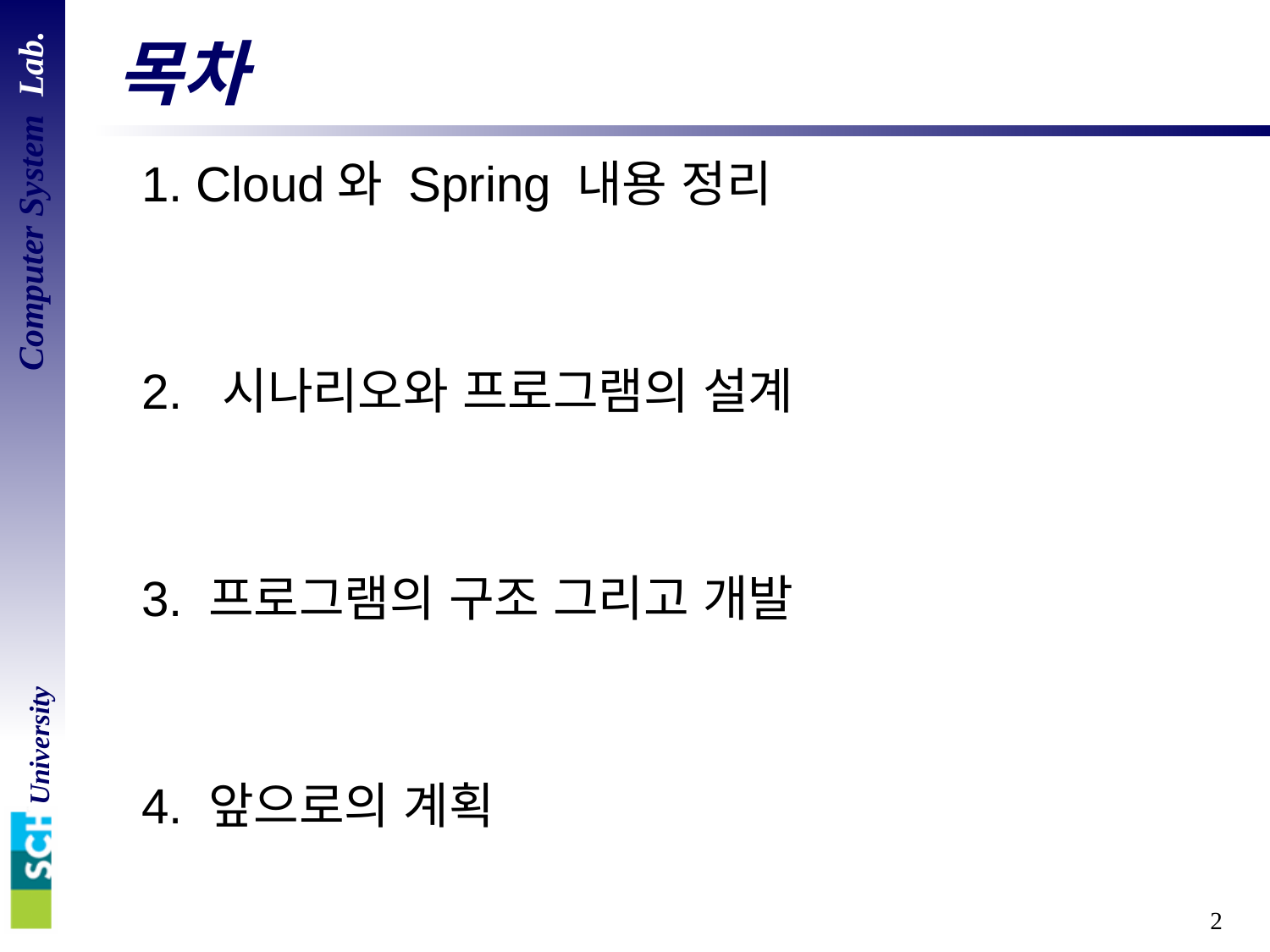

# 목차
 1. Cloud와 Spring 내용 정리

 2.  시나리오와 프로그램의 설계

 3. 프로그램의 구조 그리고 개발

 4. 앞으로의 계획